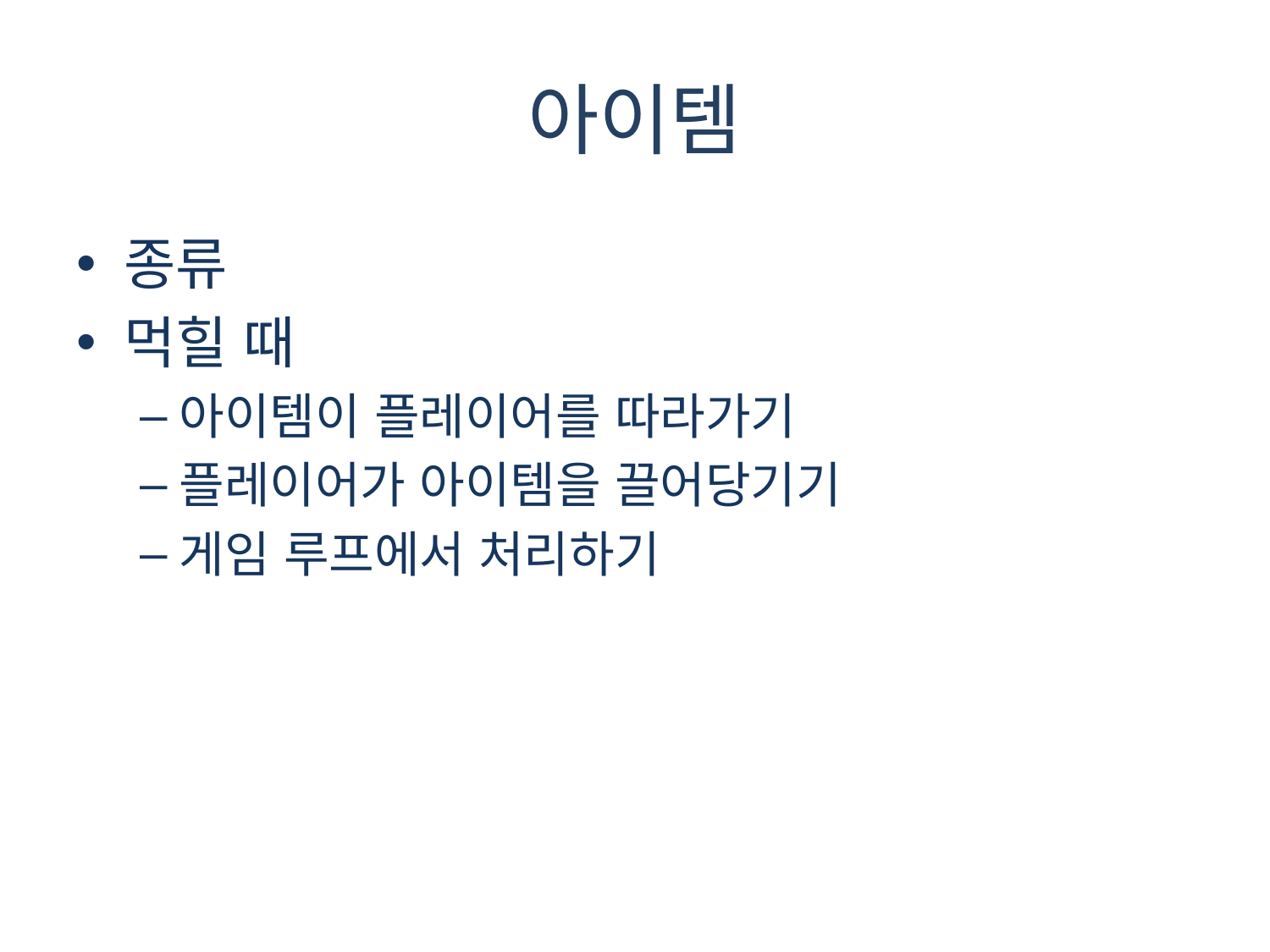

# 아이템
종류
먹힐 때
아이템이 플레이어를 따라가기
플레이어가 아이템을 끌어당기기
게임 루프에서 처리하기